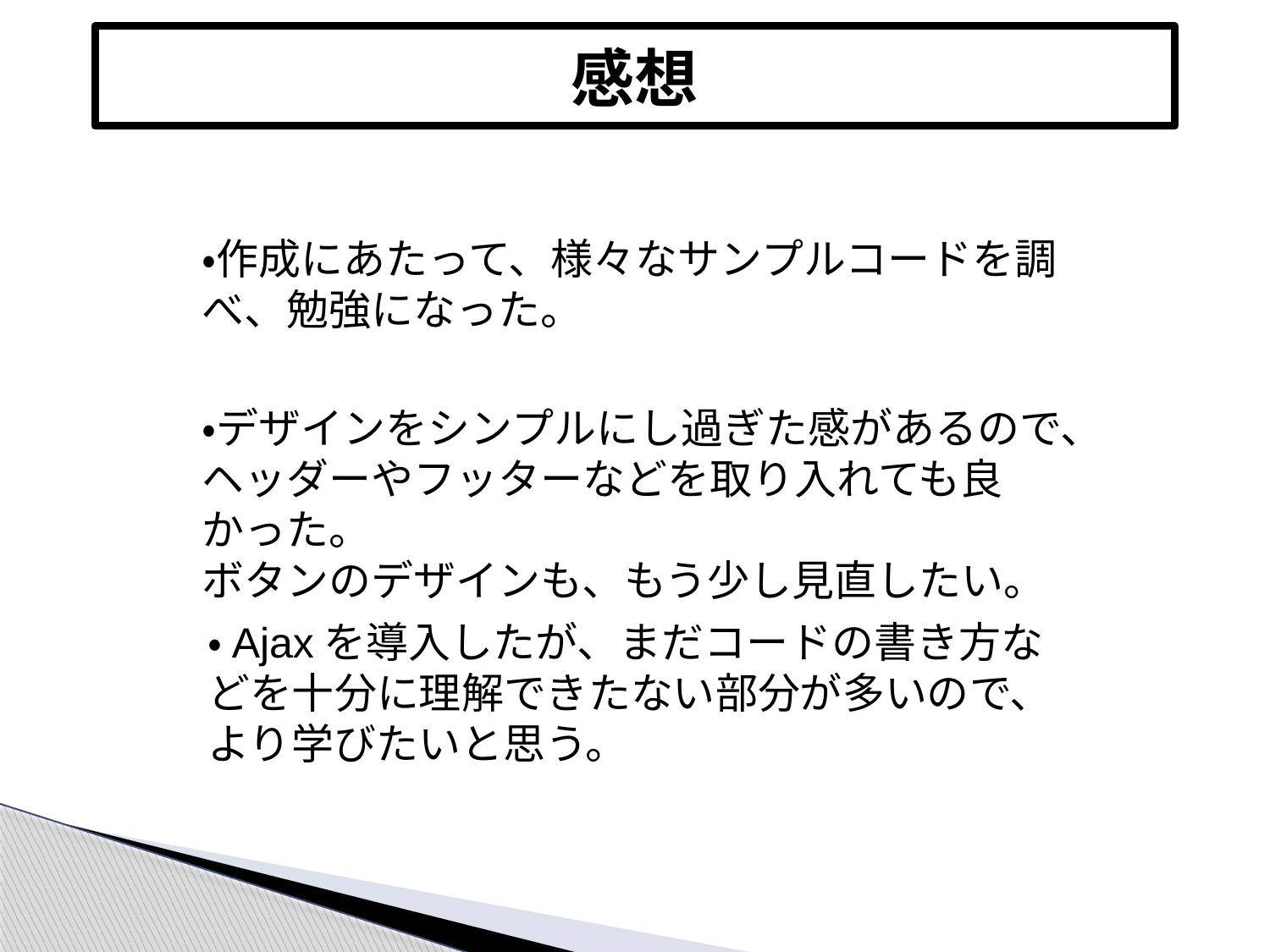

感想
・作成にあたって、様々なサンプルコードを調べ、勉強になった。
・デザインをシンプルにし過ぎた感があるので、ヘッダーやフッターなどを取り入れても良かった。
ボタンのデザインも、もう少し見直したい。
・Ajaxを導入したが、まだコードの書き方などを十分に理解できたない部分が多いので、より学びたいと思う。